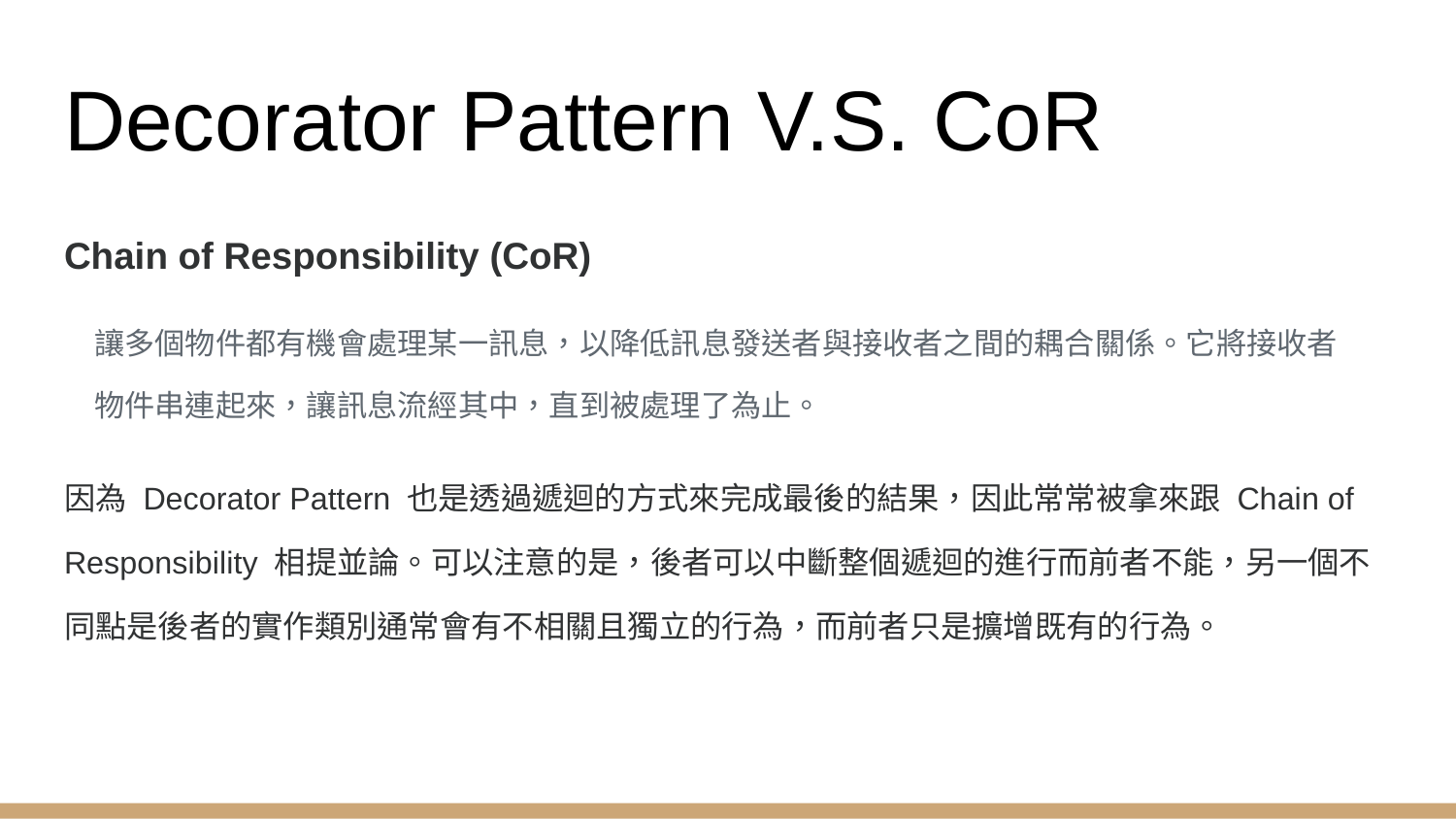

# Decorator Pattern V.S. CoR
Chain of Responsibility (CoR)
讓多個物件都有機會處理某一訊息，以降低訊息發送者與接收者之間的耦合關係。它將接收者物件串連起來，讓訊息流經其中，直到被處理了為止。
因為 Decorator Pattern 也是透過遞迴的方式來完成最後的結果，因此常常被拿來跟 Chain of Responsibility 相提並論。可以注意的是，後者可以中斷整個遞迴的進行而前者不能，另一個不同點是後者的實作類別通常會有不相關且獨立的行為，而前者只是擴增既有的行為。